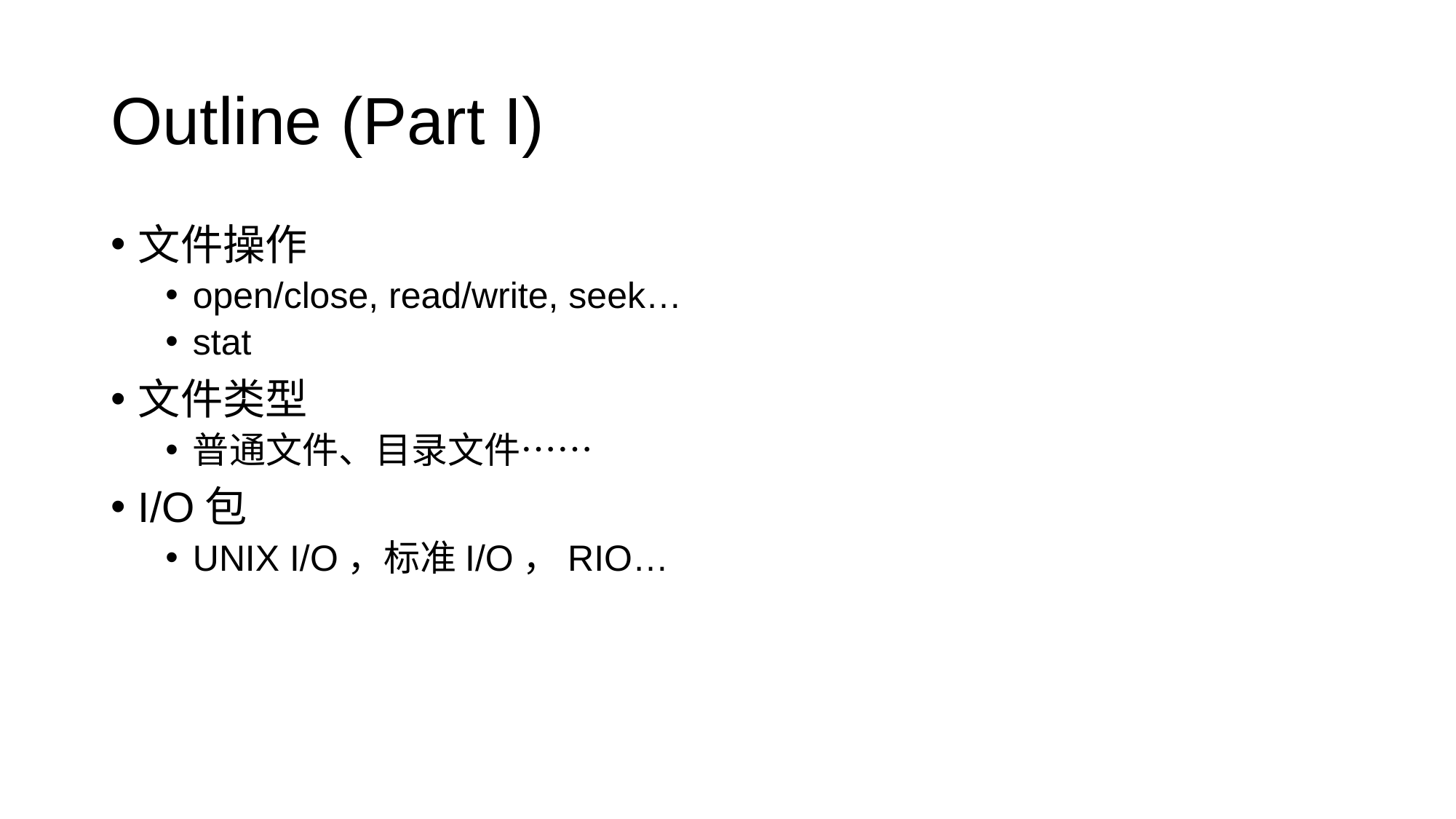

# Outline (Part I)
文件操作
open/close, read/write, seek…
stat
文件类型
普通文件、目录文件……
I/O包
UNIX I/O，标准I/O，RIO…